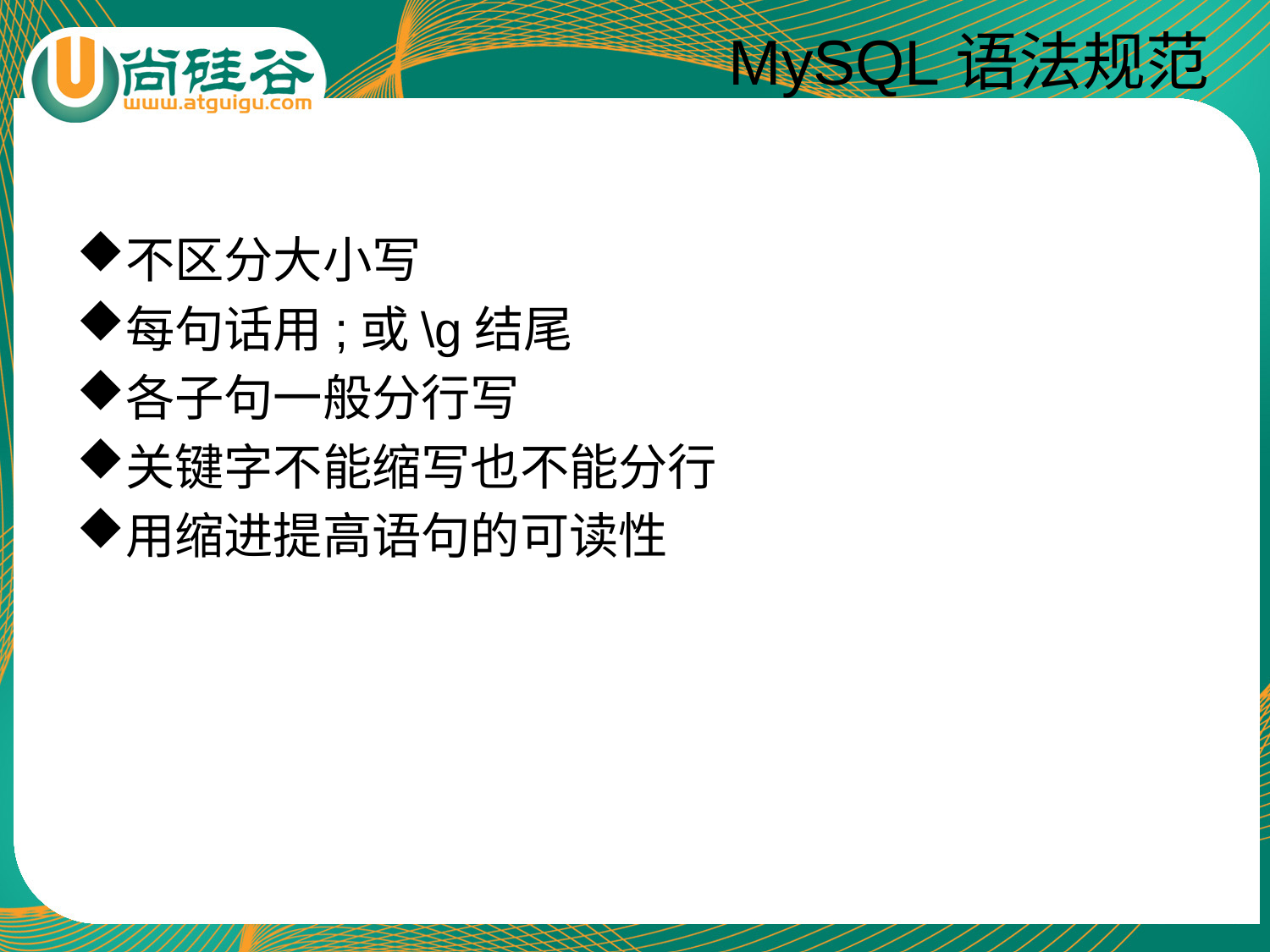

# MySQL语法规范
不区分大小写
每句话用;或\g结尾
各子句一般分行写
关键字不能缩写也不能分行
用缩进提高语句的可读性